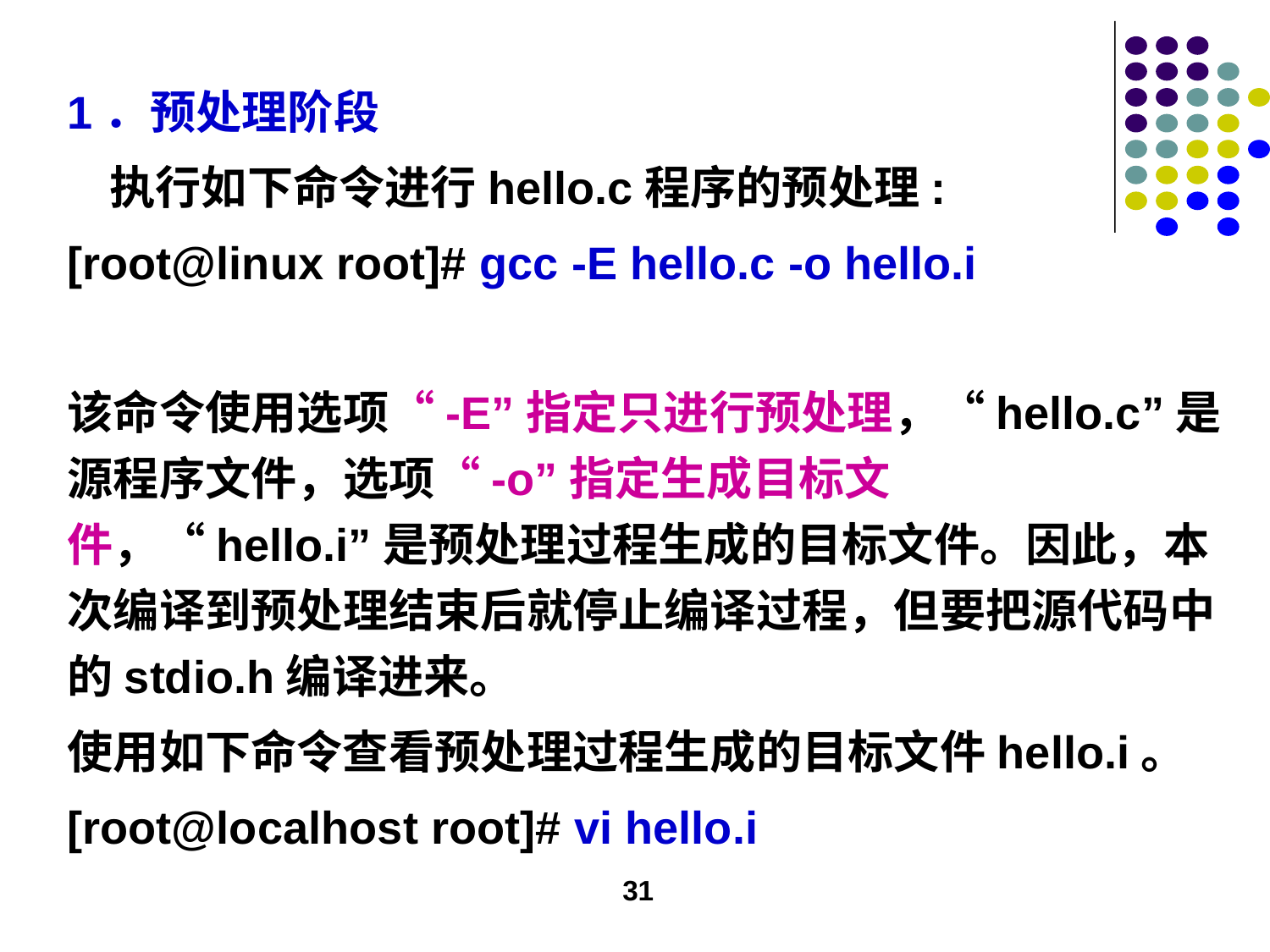

1．预处理阶段
   执行如下命令进行hello.c程序的预处理:
[root@linux root]# gcc -E hello.c -o hello.i

该命令使用选项“-E”指定只进行预处理，“hello.c”是源程序文件，选项“-o”指定生成目标文件，“hello.i”是预处理过程生成的目标文件。因此，本次编译到预处理结束后就停止编译过程，但要把源代码中的stdio.h编译进来。
使用如下命令查看预处理过程生成的目标文件hello.i。
[root@localhost root]# vi hello.i
31